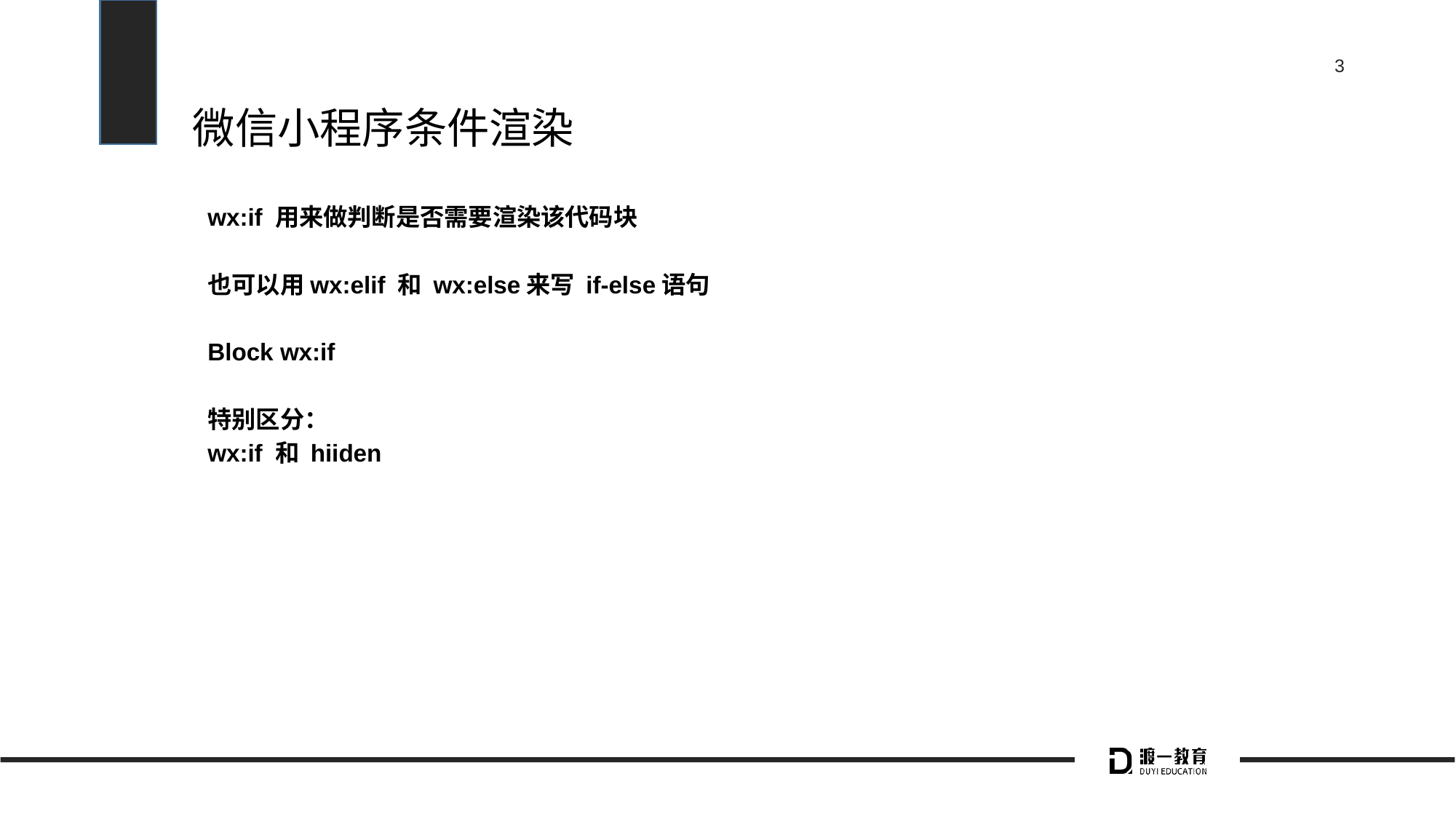

# 微信小程序条件渲染
wx:if 用来做判断是否需要渲染该代码块

也可以用wx:elif 和 wx:else来写 if-else语句

Block wx:if

特别区分：
wx:if 和 hiiden